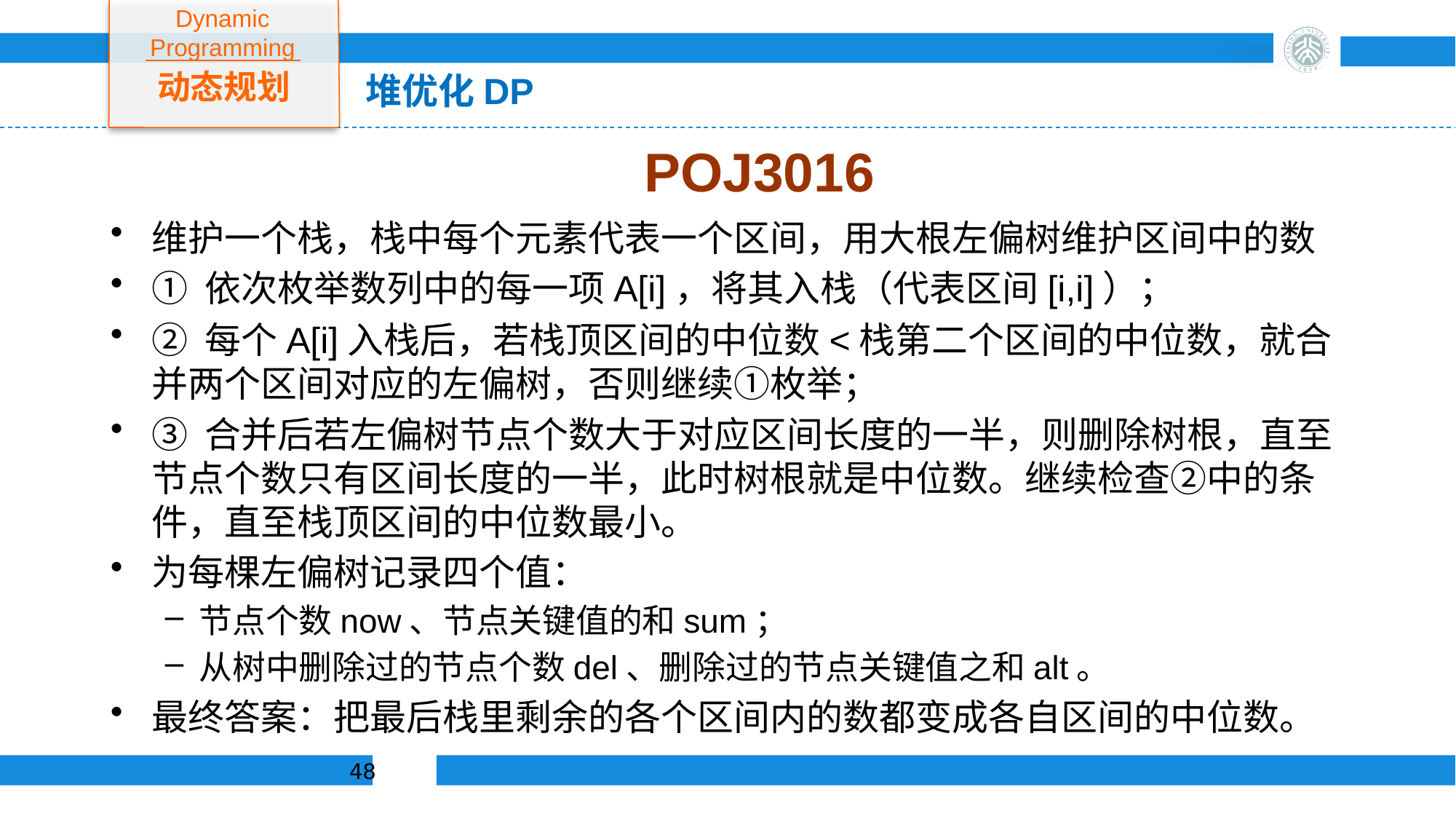

Dynamic Programming
动态规划
堆优化DP
# POJ3016
维护一个栈，栈中每个元素代表一个区间，用大根左偏树维护区间中的数
① 依次枚举数列中的每一项A[i]，将其入栈（代表区间[i,i]）；
② 每个A[i]入栈后，若栈顶区间的中位数<栈第二个区间的中位数，就合并两个区间对应的左偏树，否则继续①枚举；
③ 合并后若左偏树节点个数大于对应区间长度的一半，则删除树根，直至节点个数只有区间长度的一半，此时树根就是中位数。继续检查②中的条件，直至栈顶区间的中位数最小。
为每棵左偏树记录四个值：
节点个数now、节点关键值的和sum；
从树中删除过的节点个数del、删除过的节点关键值之和alt。
最终答案：把最后栈里剩余的各个区间内的数都变成各自区间的中位数。